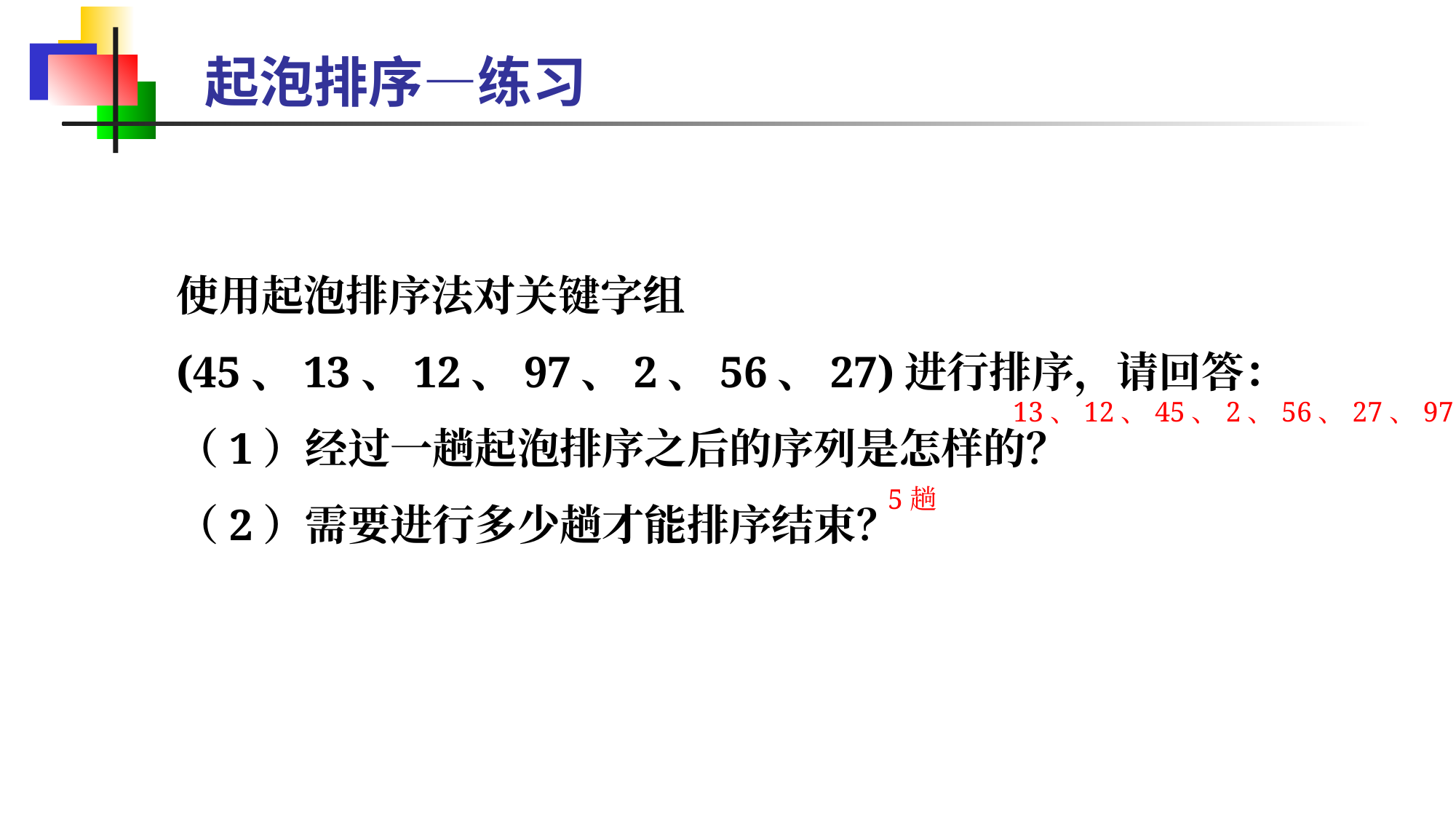

起泡排序—练习
# 使用起泡排序法对关键字组(45、13、12、97、2、56、27)进行排序，请回答： （1）经过一趟起泡排序之后的序列是怎样的？ （2）需要进行多少趟才能排序结束？
13、12、45、2、56、27、97
5趟